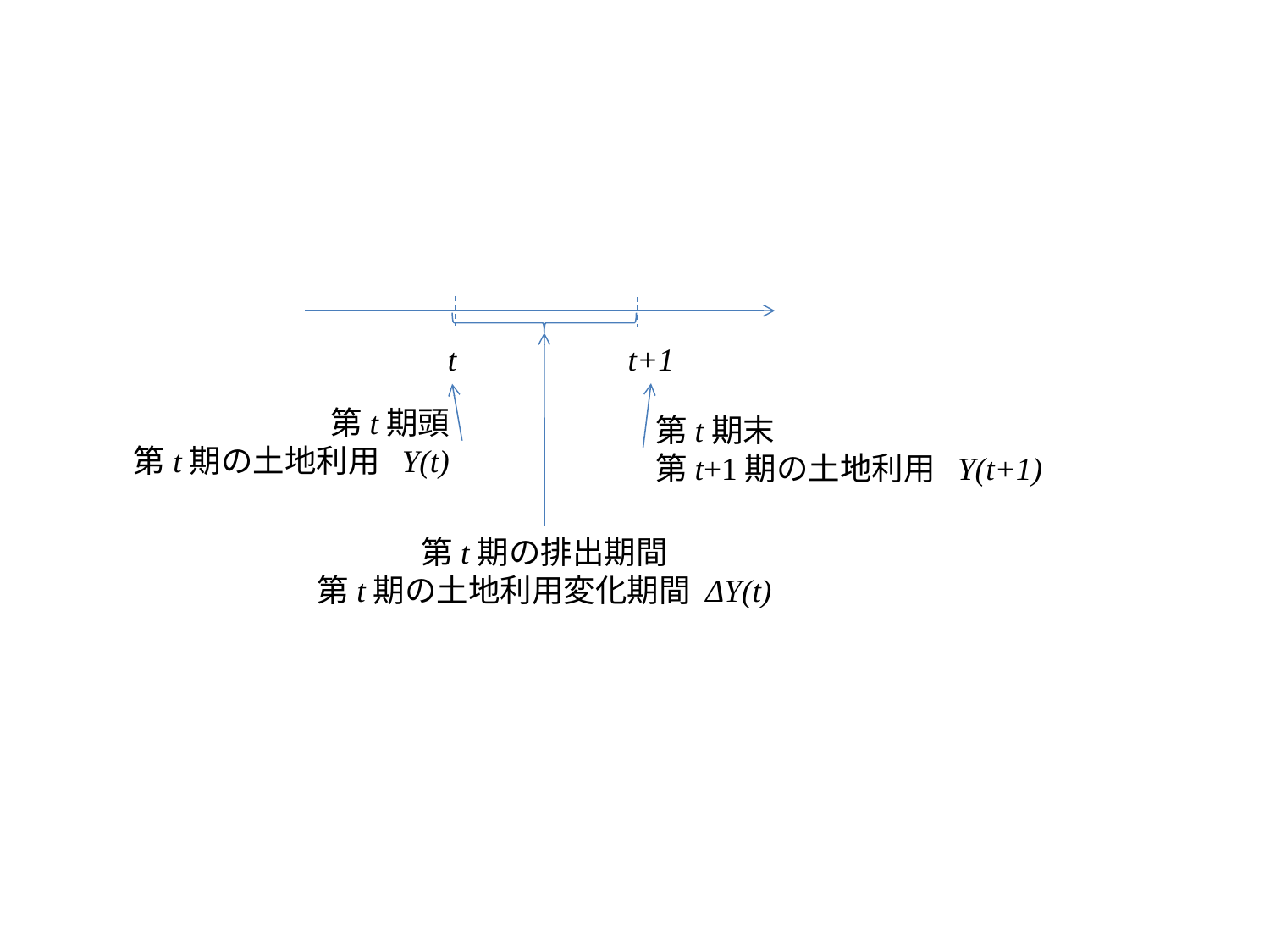

t+1
t
第t期頭
第t期の土地利用  Y(t)
第t期末
第t+1期の土地利用  Y(t+1)
第t期の排出期間
第t期の土地利用変化期間 ΔY(t)